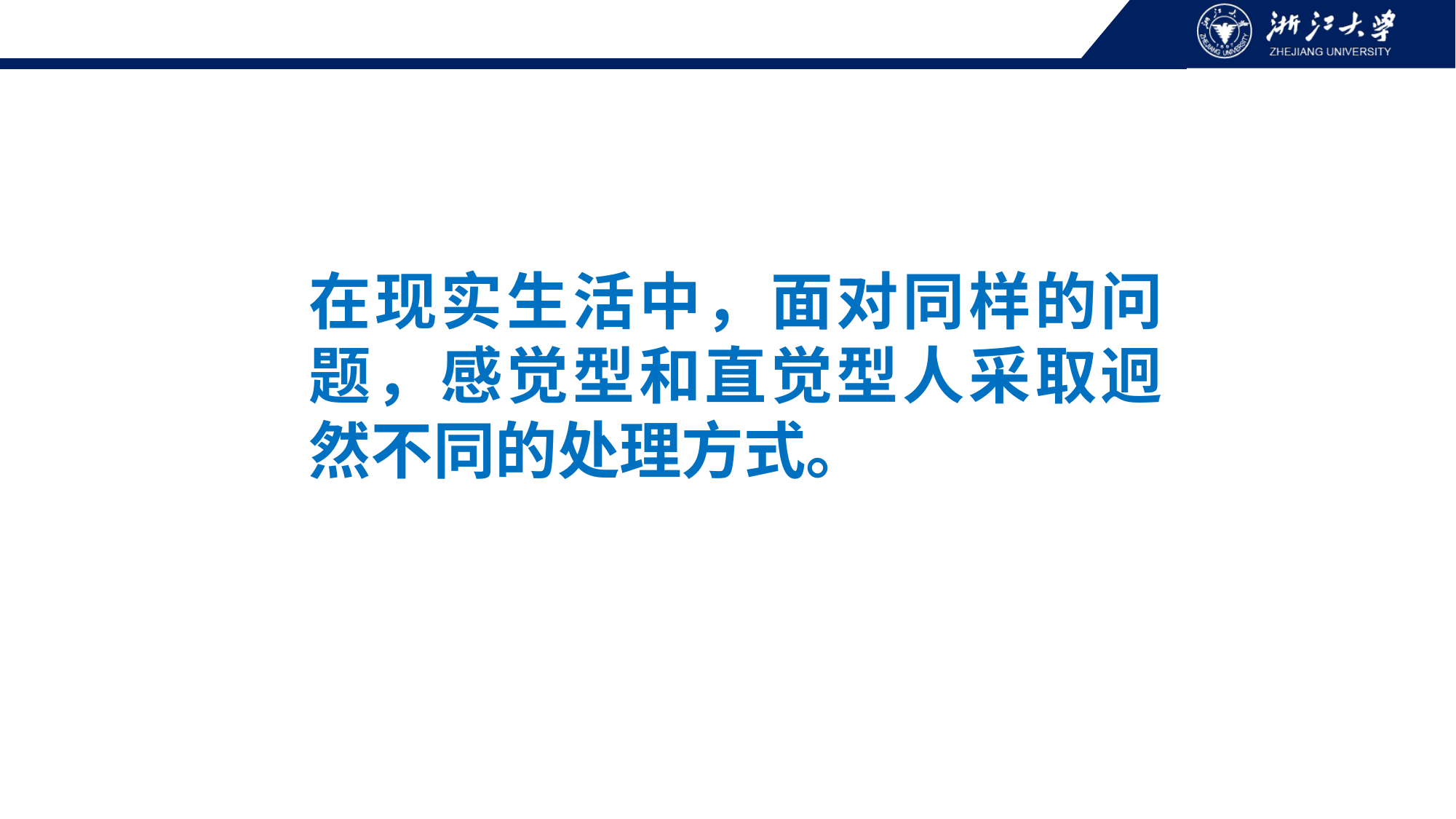

在现实生活中，面对同样的问题，感觉型和直觉型人采取迥然不同的处理方式。